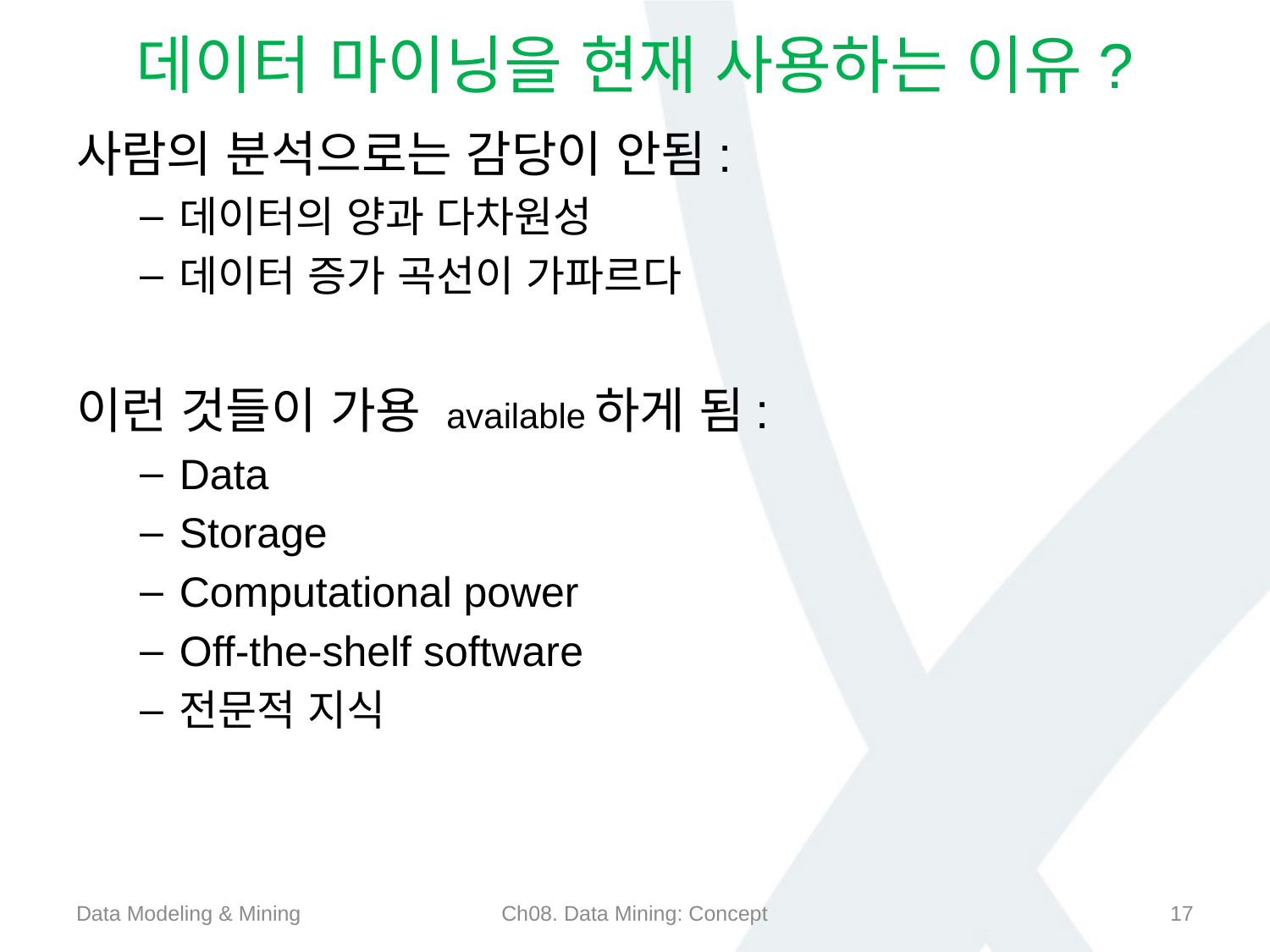

# 데이터 마이닝을 현재 사용하는 이유?
사람의 분석으로는 감당이 안됨:
데이터의 양과 다차원성
데이터 증가 곡선이 가파르다

이런 것들이 가용 available하게 됨:
Data
Storage
Computational power
Off-the-shelf software
전문적 지식
Data Modeling & Mining
Ch08. Data Mining: Concept
17